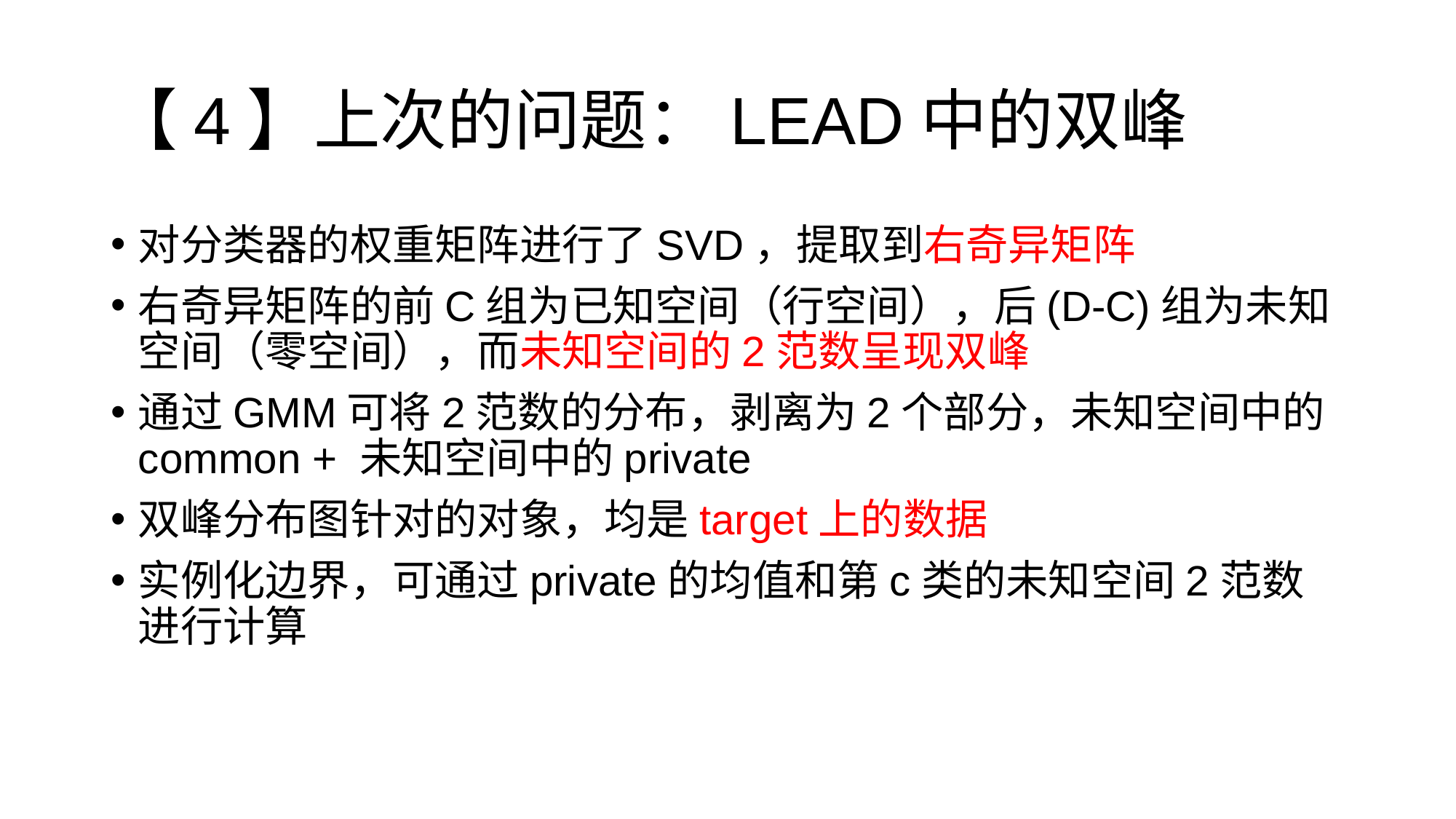

# 【4】上次的问题：LEAD中的双峰
对分类器的权重矩阵进行了SVD，提取到右奇异矩阵
右奇异矩阵的前C组为已知空间（行空间），后(D-C)组为未知空间（零空间），而未知空间的2范数呈现双峰
通过GMM可将2范数的分布，剥离为2个部分，未知空间中的common + 未知空间中的private
双峰分布图针对的对象，均是target上的数据
实例化边界，可通过private的均值和第c类的未知空间2范数进行计算